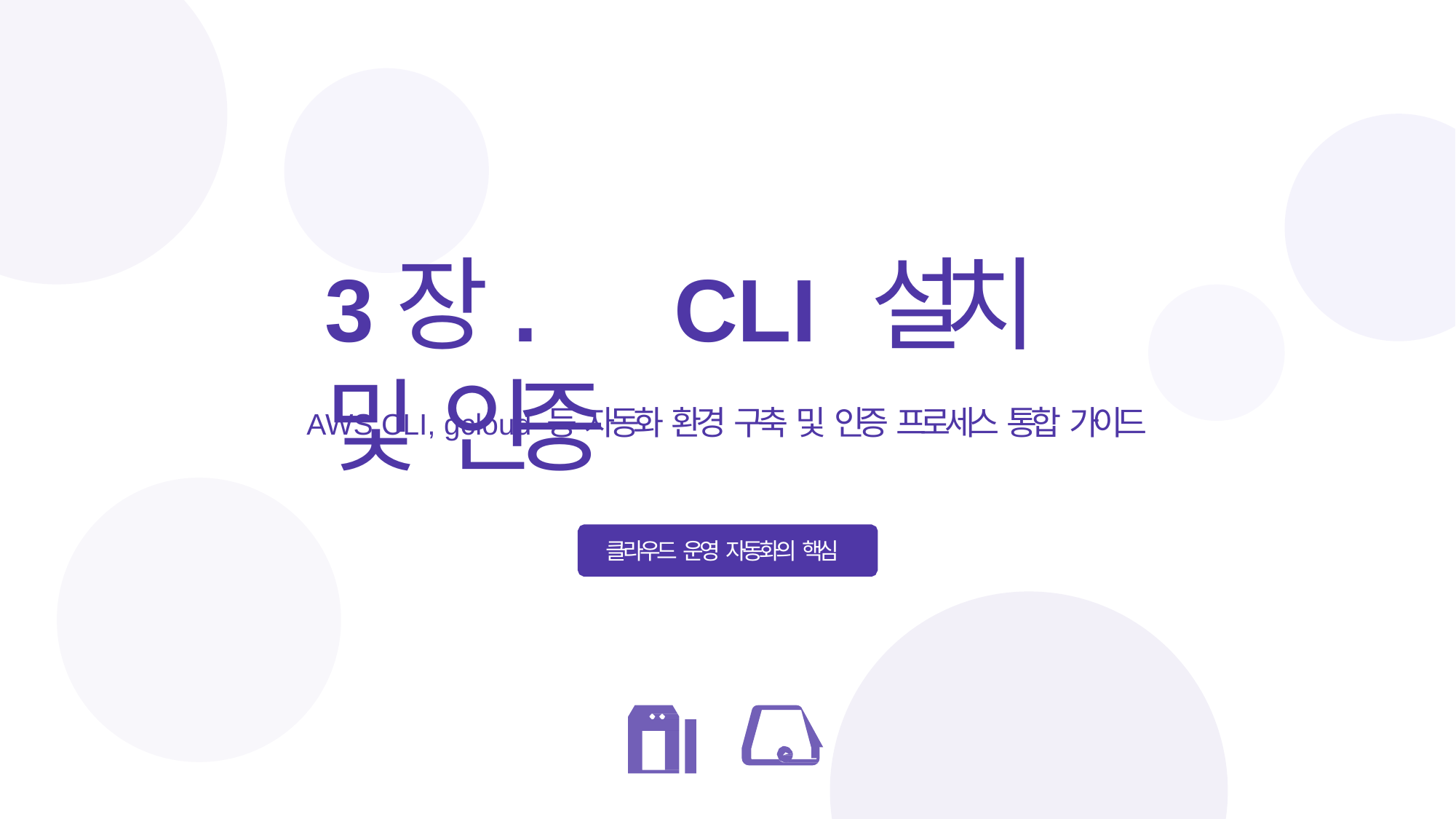

# 3장.	CLI	설치 및 인증

AWS CLI, gcloud 등 자동화 환경 구축 및 인증 프로세스 통합 가이드

클라우드 운영 자동화의 핵심